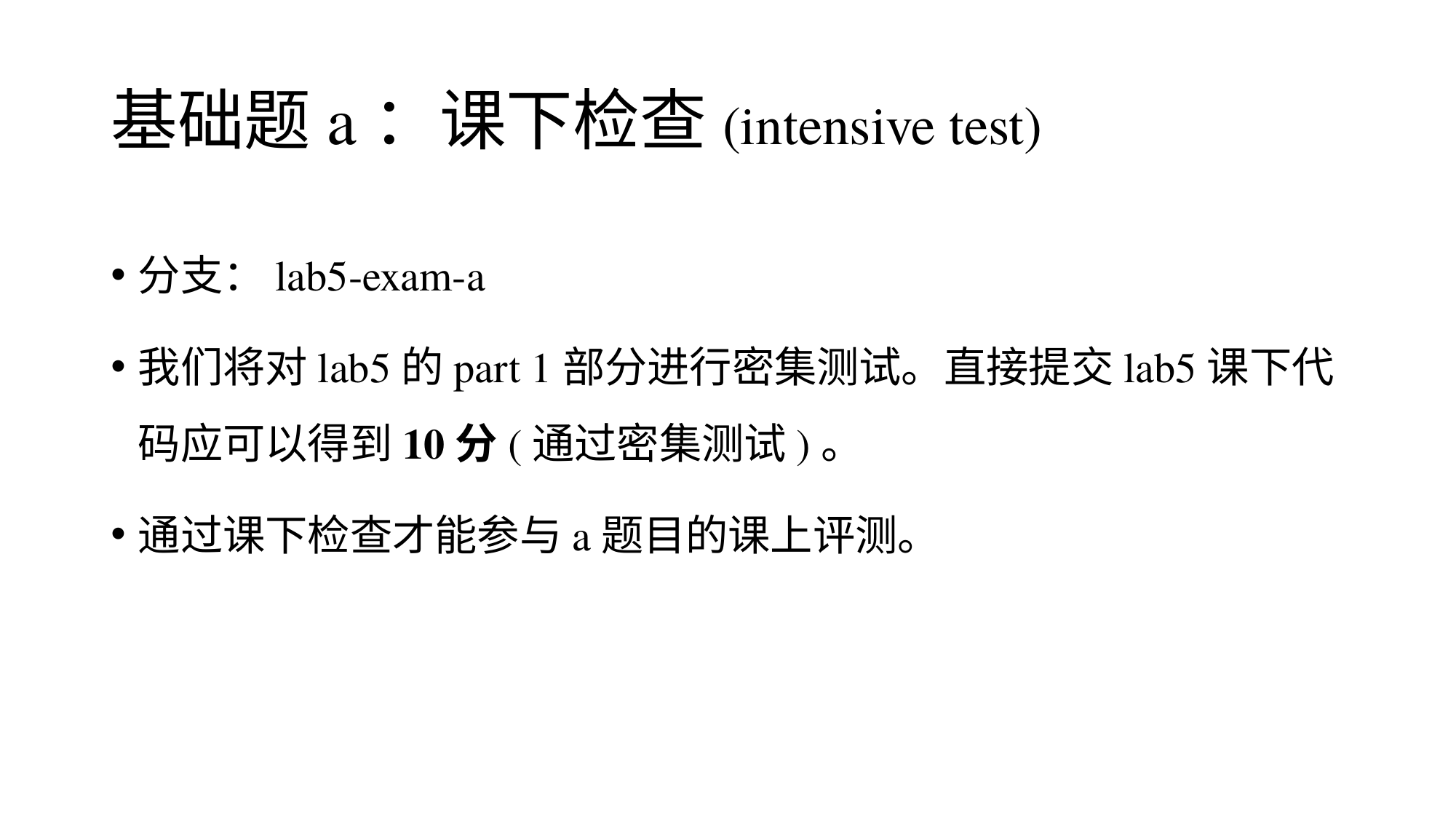

# 基础题a：课下检查(intensive test)
分支：lab5-exam-a
我们将对lab5的part 1部分进行密集测试。直接提交lab5课下代码应可以得到10分(通过密集测试)。
通过课下检查才能参与a题目的课上评测。